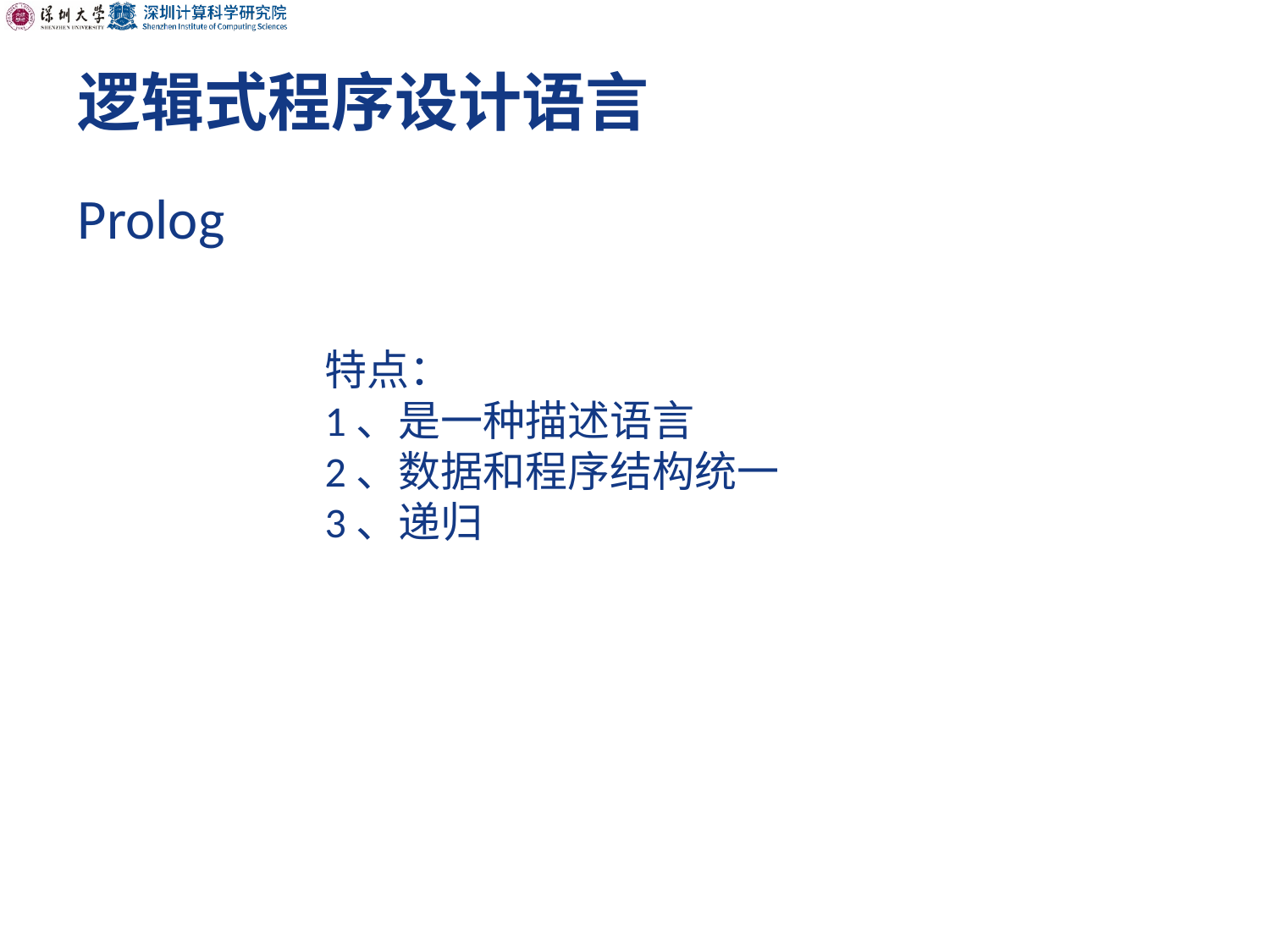

# 逻辑式程序设计语言
Prolog

特点：
1、是一种描述语言
2、数据和程序结构统一
3、递归